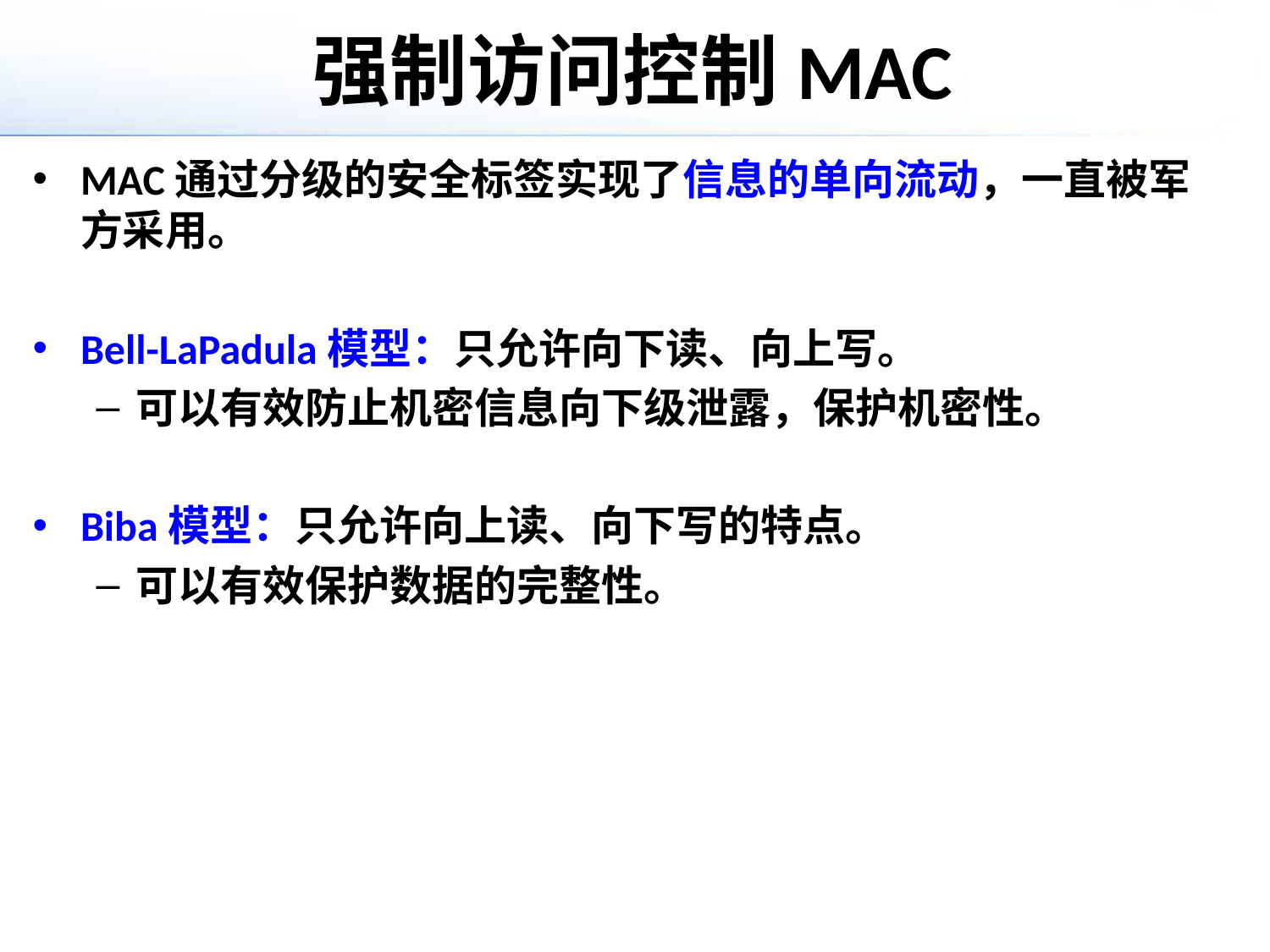

# 强制访问控制MAC
MAC通过分级的安全标签实现了信息的单向流动，一直被军方采用。

Bell-LaPadula模型：只允许向下读、向上写。
可以有效防止机密信息向下级泄露，保护机密性。

Biba模型：只允许向上读、向下写的特点。
可以有效保护数据的完整性。